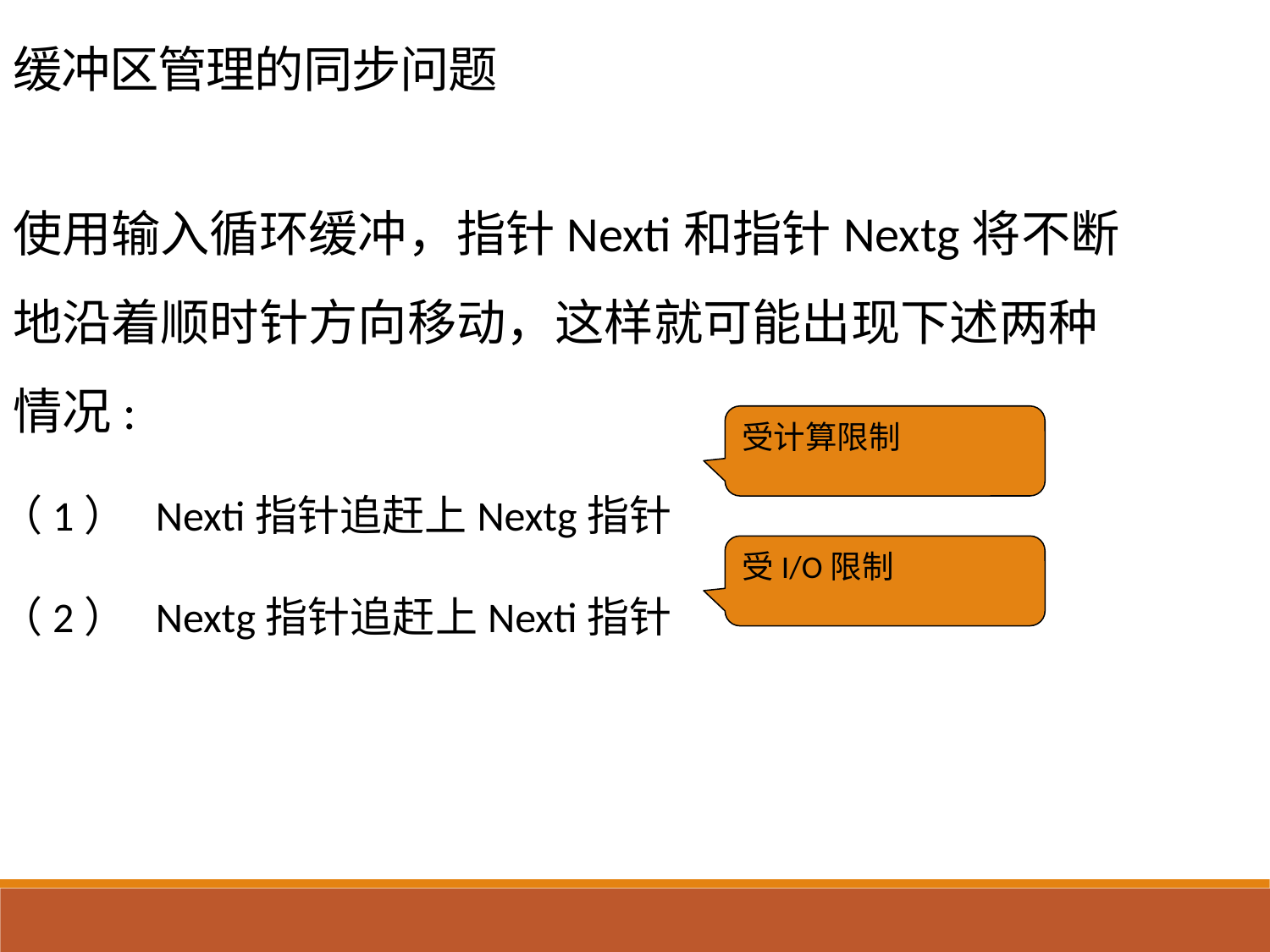

缓冲区管理的同步问题
使用输入循环缓冲，指针Nexti和指针Nextg将不断地沿着顺时针方向移动，这样就可能出现下述两种情况:
（1）  Nexti指针追赶上Nextg指针
（2）  Nextg指针追赶上Nexti指针
受计算限制
受I/O限制